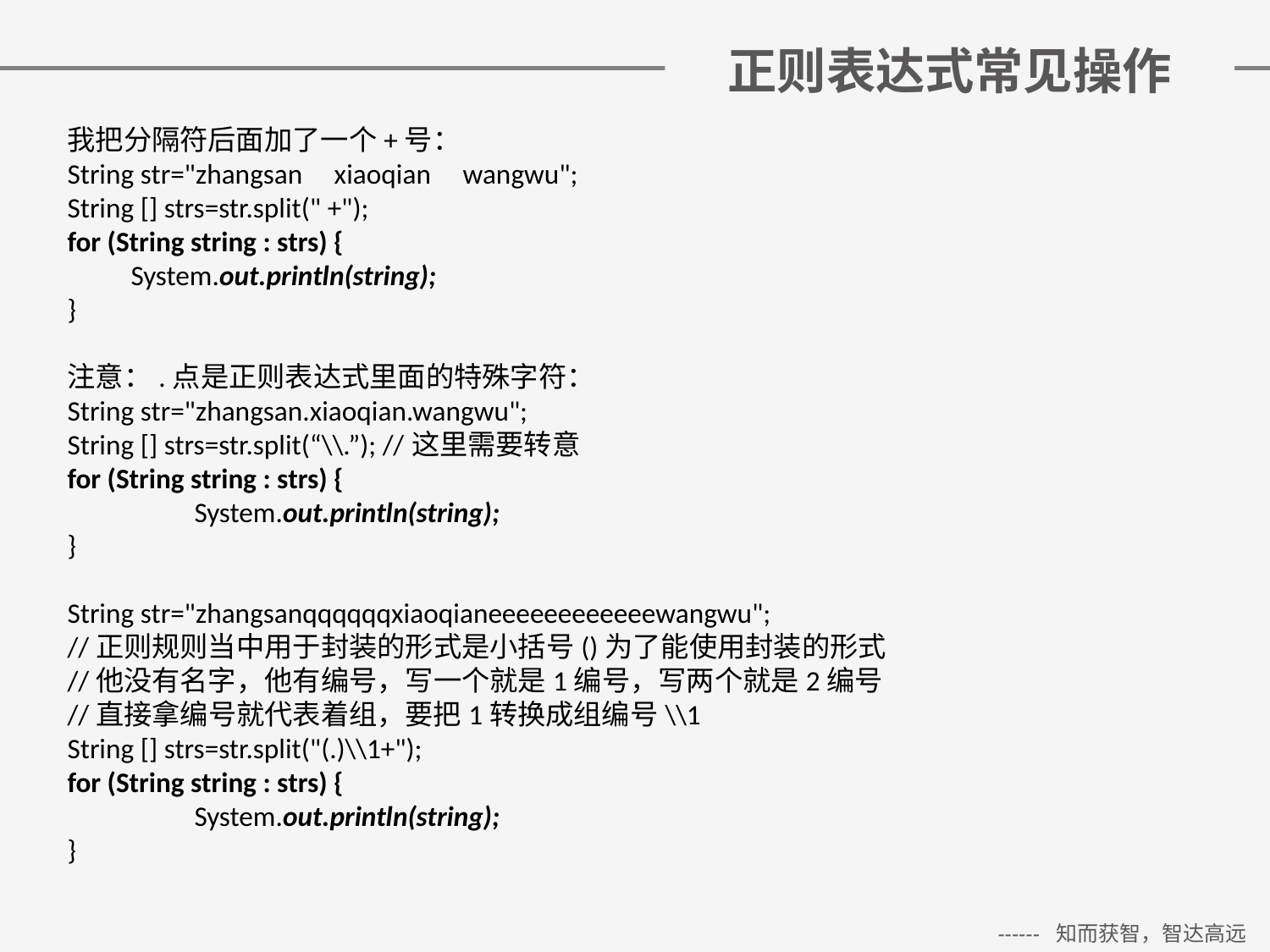

# 正则表达式常见操作
我把分隔符后面加了一个+号：
String str="zhangsan     xiaoqian     wangwu";
String [] strs=str.split(" +");
for (String string : strs) {
System.out.println(string);
}

注意：.点是正则表达式里面的特殊字符：
String str="zhangsan.xiaoqian.wangwu";
String [] strs=str.split(“\\.”); //这里需要转意
for (String string : strs) {
	System.out.println(string);
}

String str="zhangsanqqqqqqxiaoqianeeeeeeeeeeeewangwu";
//正则规则当中用于封装的形式是小括号()为了能使用封装的形式
//他没有名字，他有编号，写一个就是1编号，写两个就是2编号
//直接拿编号就代表着组，要把1转换成组编号\\1
String [] strs=str.split("(.)\\1+");
for (String string : strs) {
	System.out.println(string);
}